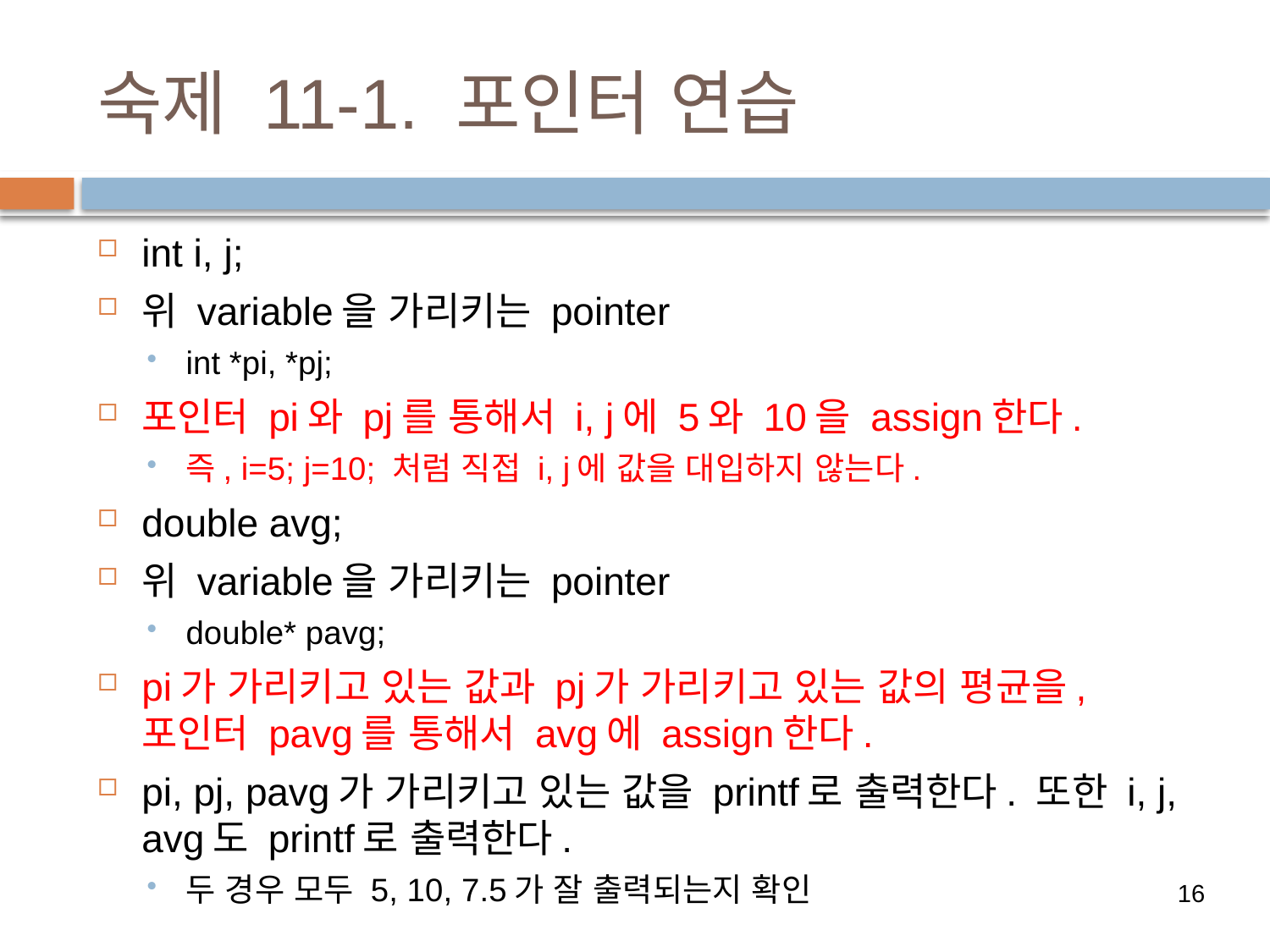

# 숙제 11-1. 포인터 연습
int i, j;
위 variable을 가리키는 pointer
int *pi, *pj;
포인터 pi와 pj를 통해서 i, j에 5와 10을 assign한다.
즉, i=5; j=10; 처럼 직접 i, j에 값을 대입하지 않는다.
double avg;
위 variable을 가리키는 pointer
double* pavg;
pi가 가리키고 있는 값과 pj가 가리키고 있는 값의 평균을, 포인터 pavg를 통해서 avg에 assign한다.
pi, pj, pavg가 가리키고 있는 값을 printf로 출력한다. 또한 i, j, avg도 printf로 출력한다.
두 경우 모두 5, 10, 7.5가 잘 출력되는지 확인
16